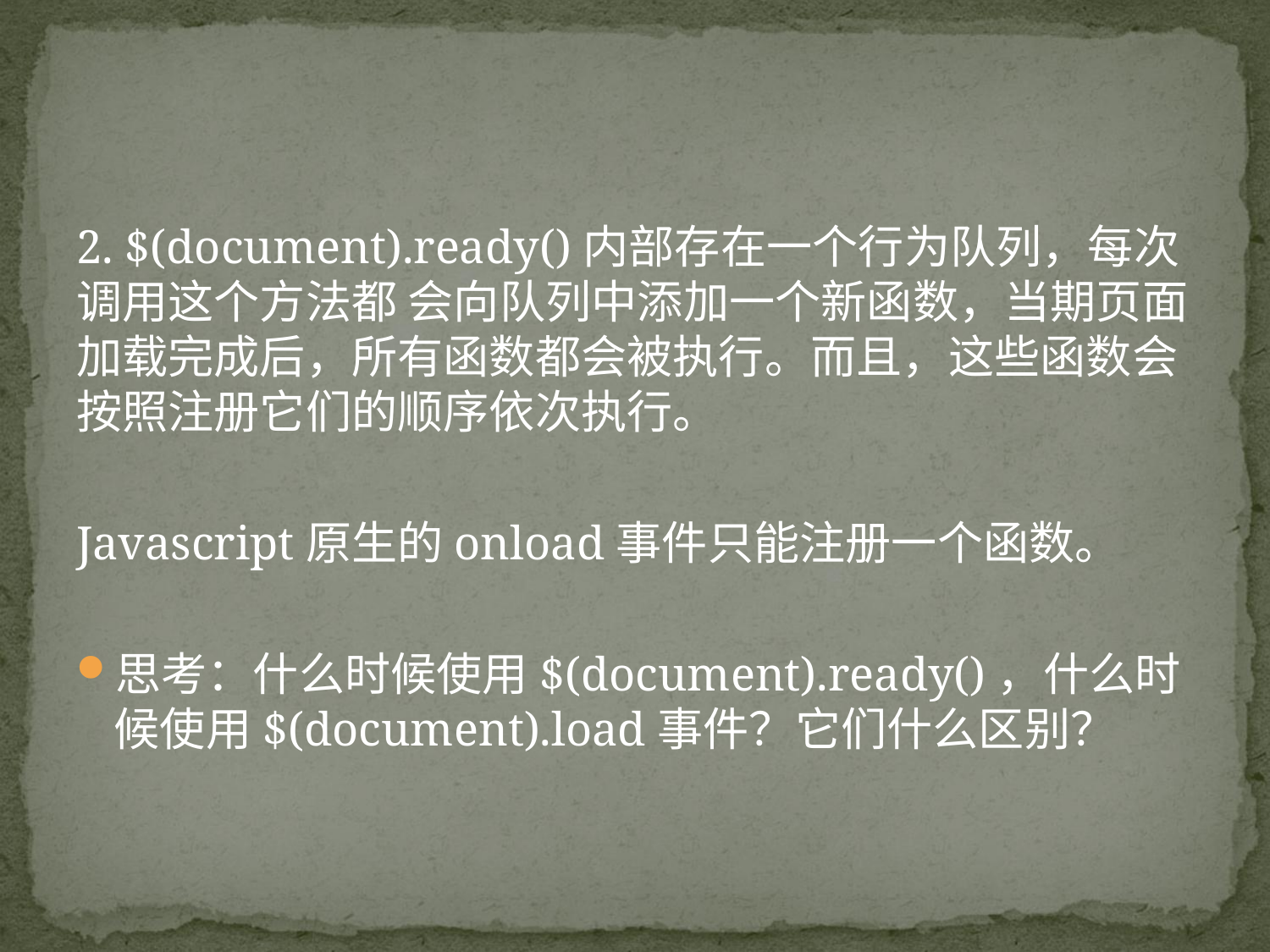

#
2. $(document).ready()内部存在一个行为队列，每次调用这个方法都 会向队列中添加一个新函数，当期页面加载完成后，所有函数都会被执行。而且，这些函数会按照注册它们的顺序依次执行。

Javascript原生的onload事件只能注册一个函数。

思考：什么时候使用$(document).ready()，什么时候使用$(document).load事件？它们什么区别？